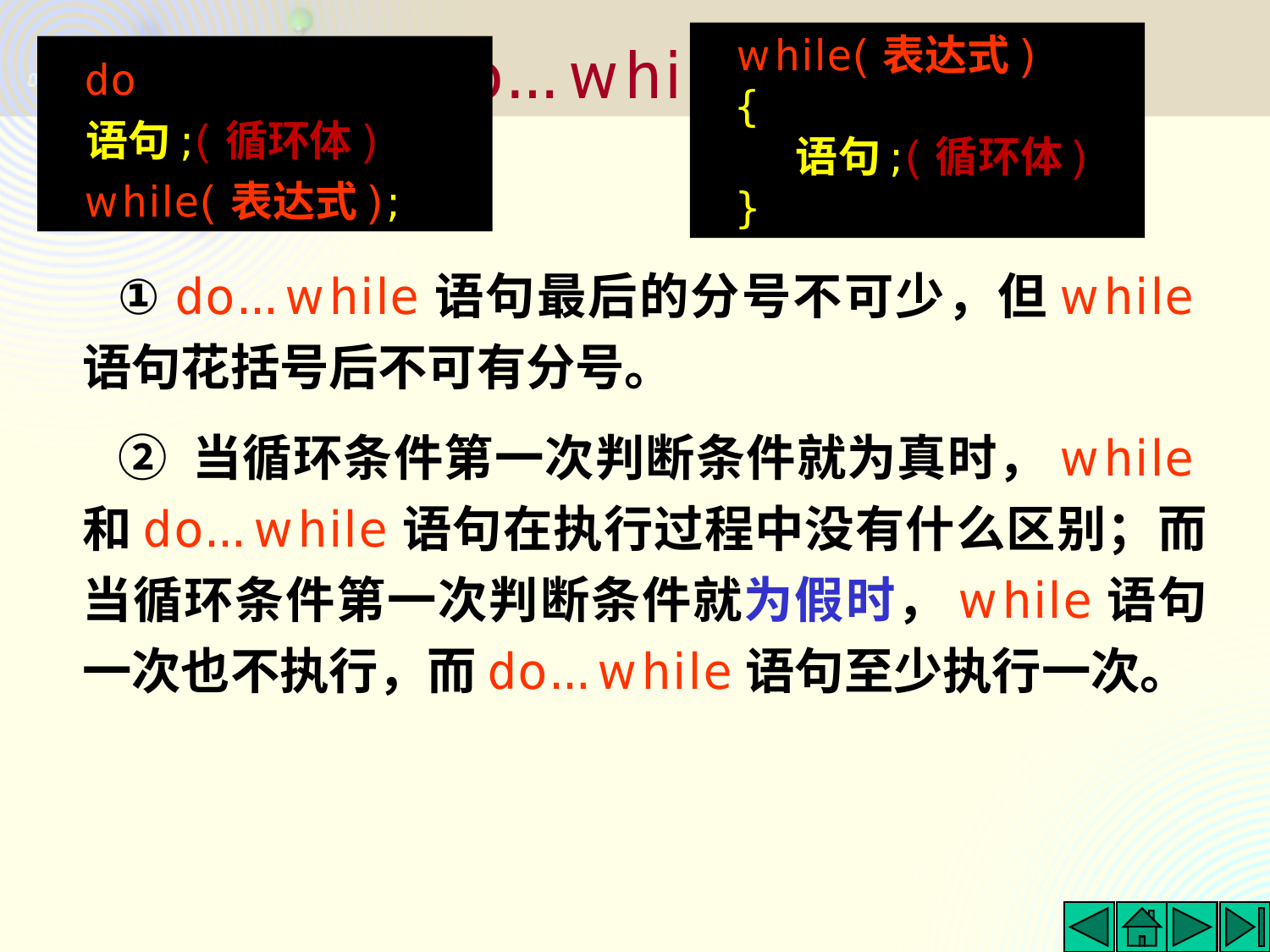

while(表达式)
{
     语句;(循环体)
}
do
语句;(循环体)
while(表达式);
5.2  do…while循环语句
比较：
① do…while语句最后的分号不可少，但while语句花括号后不可有分号。
② 当循环条件第一次判断条件就为真时，while和do…while语句在执行过程中没有什么区别；而当循环条件第一次判断条件就为假时，while语句一次也不执行，而do…while语句至少执行一次。